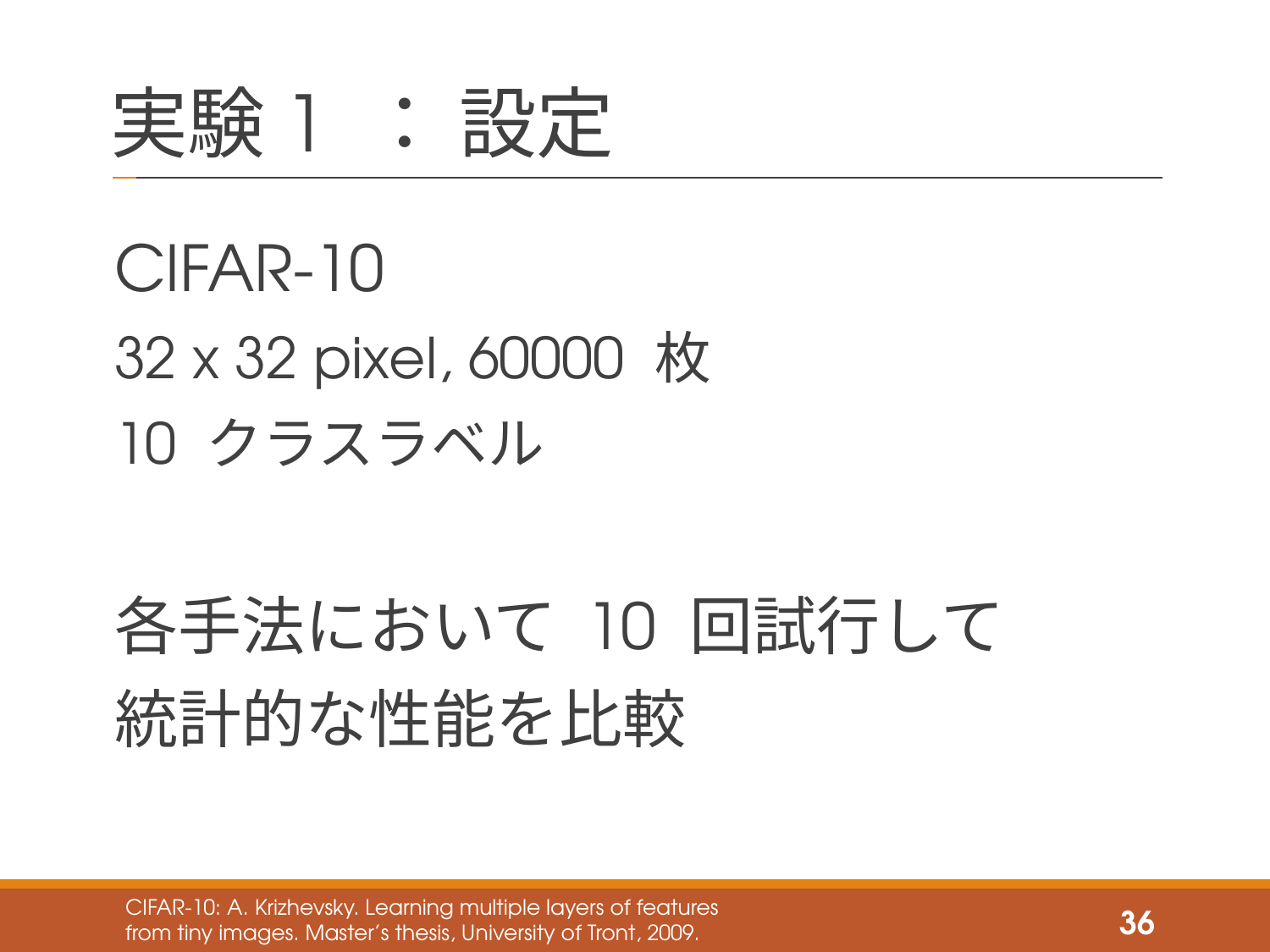

# 実験1 ： 設定
CIFAR-10
32 x 32 pixel, 60000 枚
10 クラスラベル

各手法において 10 回試行して
統計的な性能を比較
CIFAR-10: A. Krizhevsky. Learning multiple layers of features from tiny images. Master’s thesis, University of Tront, 2009.
36